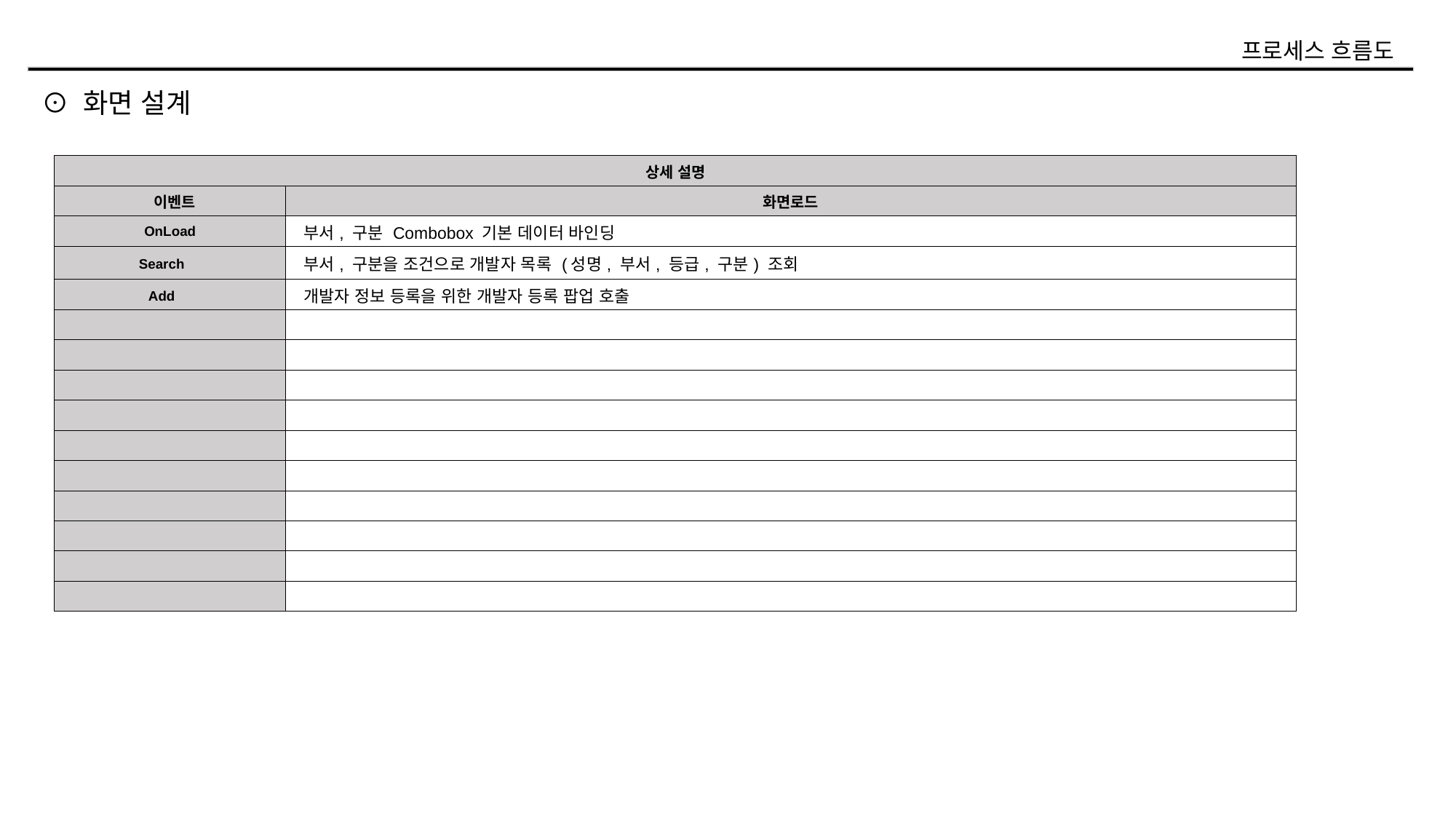

프로세스 흐름도

⊙ 화면 설계
| 상세 설명 |  |
| --- | --- |
| 이벤트 | 화면로드 |
| OnLoad | 부서, 구분 Combobox 기본 데이터 바인딩 |
| Search | 부서, 구분을 조건으로 개발자 목록 (성명, 부서, 등급, 구분) 조회 |
| Add | 개발자 정보 등록을 위한 개발자 등록 팝업 호출 |
|  |  |
|  |  |
|  |  |
|  |  |
|  |  |
|  |  |
|  |  |
|  |  |
|  |  |
|  |  |